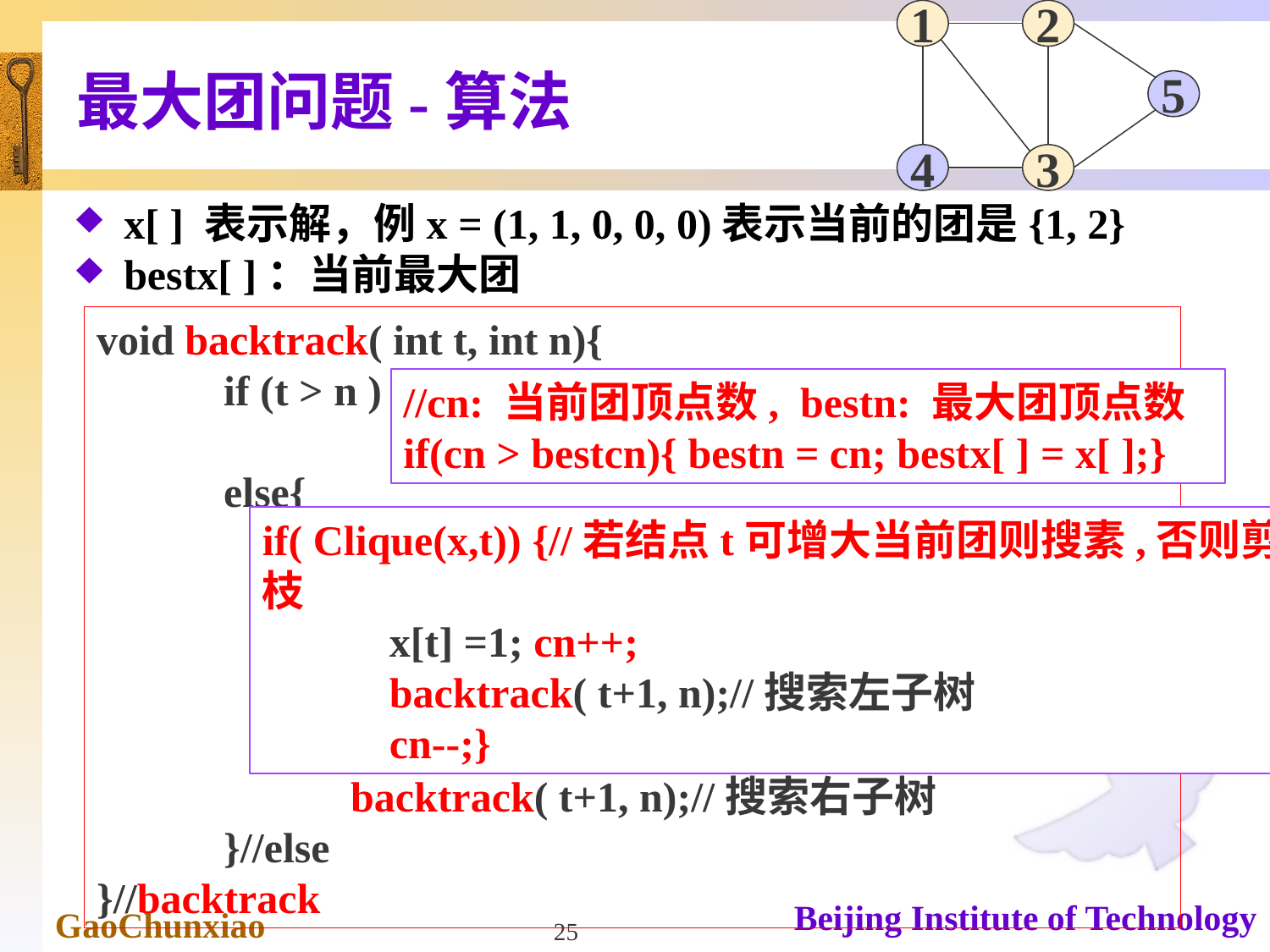

1
2
5
4
3
# 最大团问题-算法
x[ ] 表示解，例x = (1, 1, 0, 0, 0)表示当前的团是{1, 2}
bestx[ ]：当前最大团
void backtrack( int t, int n){
	if (t > n ) Output(x);//叶子节点

	else{
		x[t] =1; //“取”第t个元素
		backtrack( t+1, n);//搜索左子树

		x[t] =0; //“舍”第t个元素
		backtrack( t+1, n);//搜索右子树
	}//else
}//backtrack
//cn: 当前团顶点数,  bestn: 最大团顶点数
if(cn > bestcn){ bestn = cn; bestx[ ] = x[ ];}
if( Clique(x,t)) {//若结点t可增大当前团则搜素,否则剪枝
	x[t] =1; cn++;
	backtrack( t+1, n);//搜索左子树
	cn--;}
25